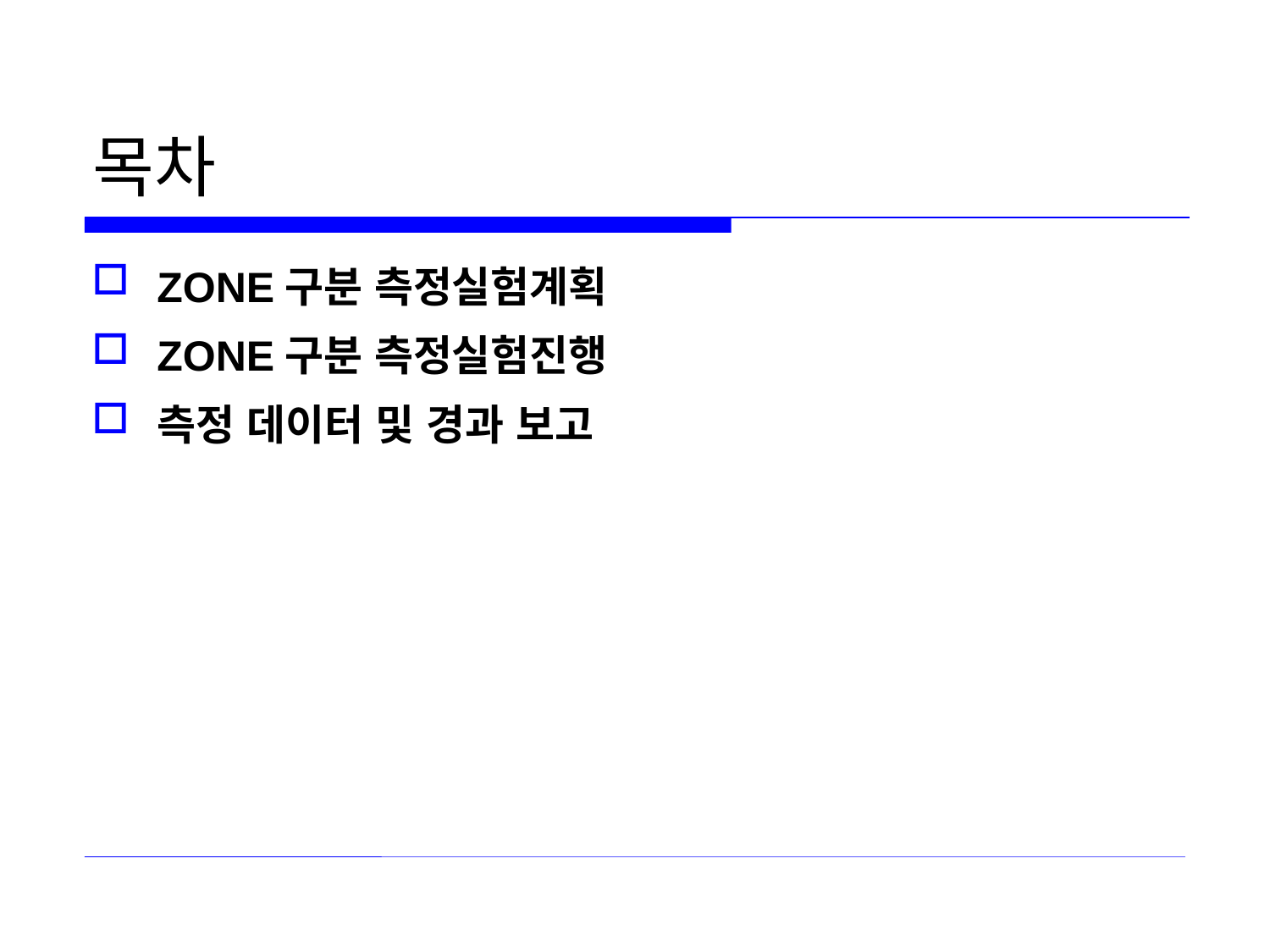

# 목차
ZONE구분 측정실험계획
ZONE구분 측정실험진행
측정 데이터 및 경과 보고